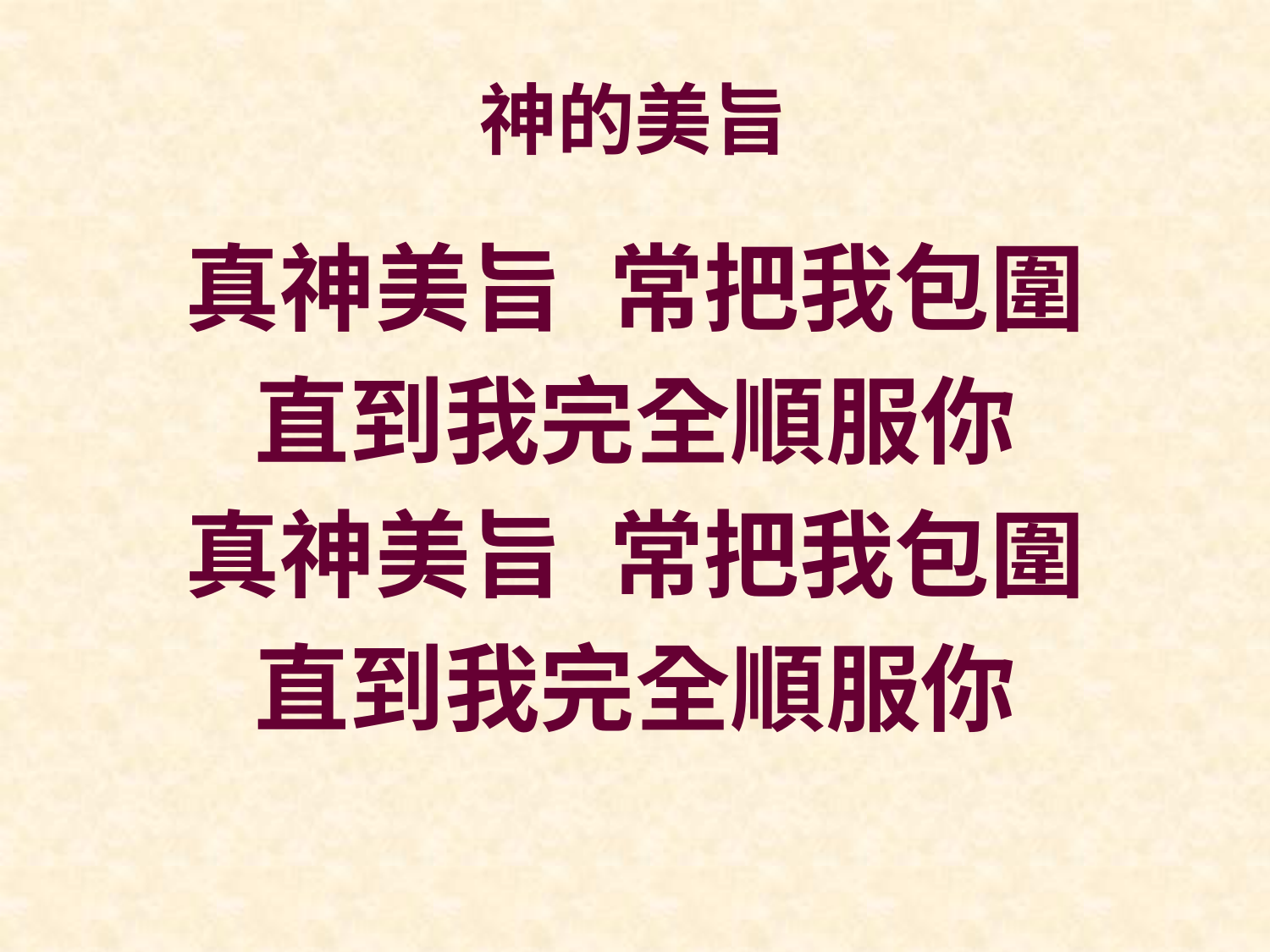

# 神的美旨
真神美旨  常把我包圍
直到我完全順服你
真神美旨  常把我包圍
直到我完全順服你